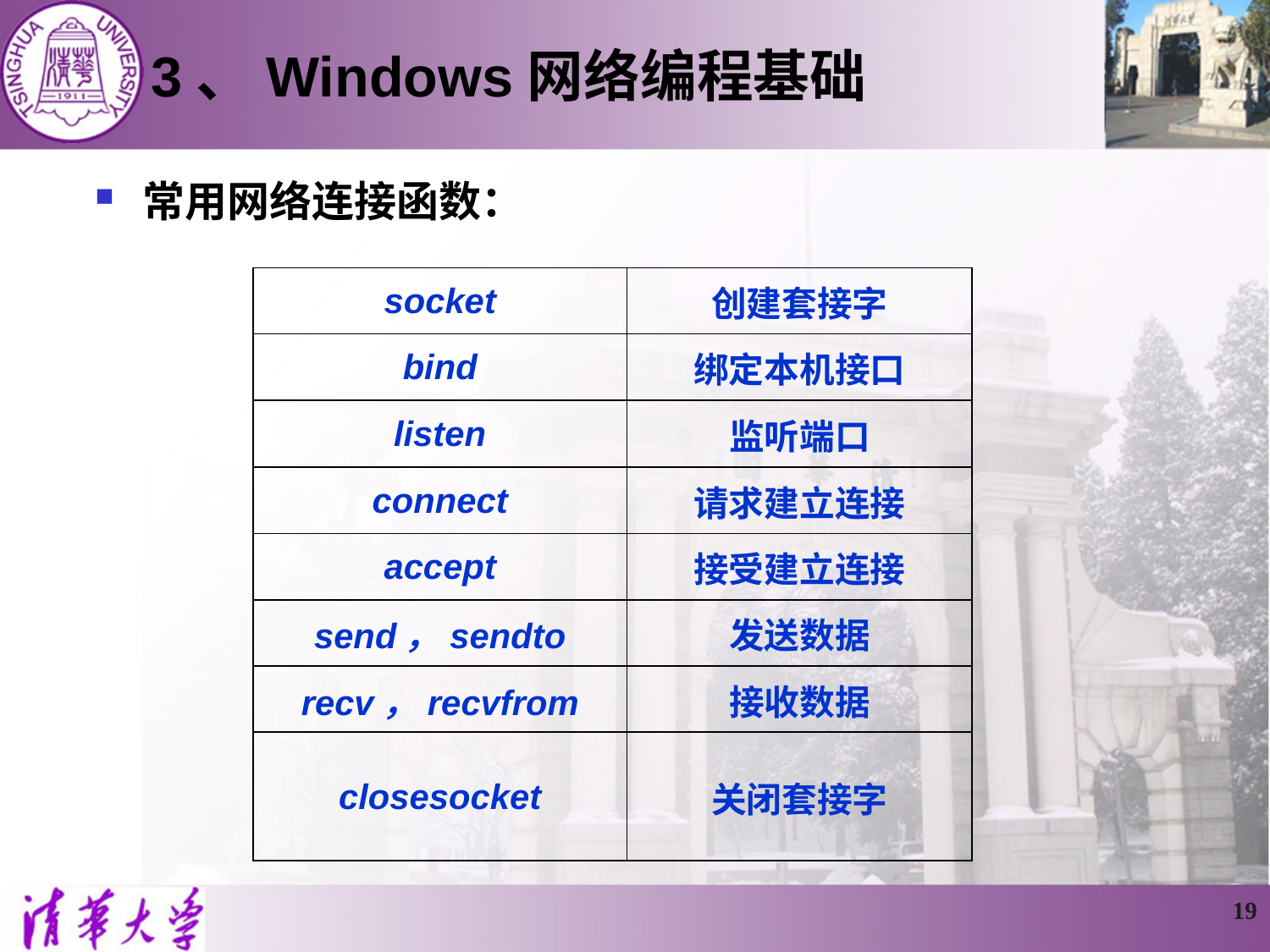

3、Windows网络编程基础
常用网络连接函数：
| socket | 创建套接字 |
| --- | --- |
| bind | 绑定本机接口 |
| listen | 监听端口 |
| connect | 请求建立连接 |
| accept | 接受建立连接 |
| send，sendto | 发送数据 |
| recv，recvfrom | 接收数据 |
| closesocket | 关闭套接字 |
19